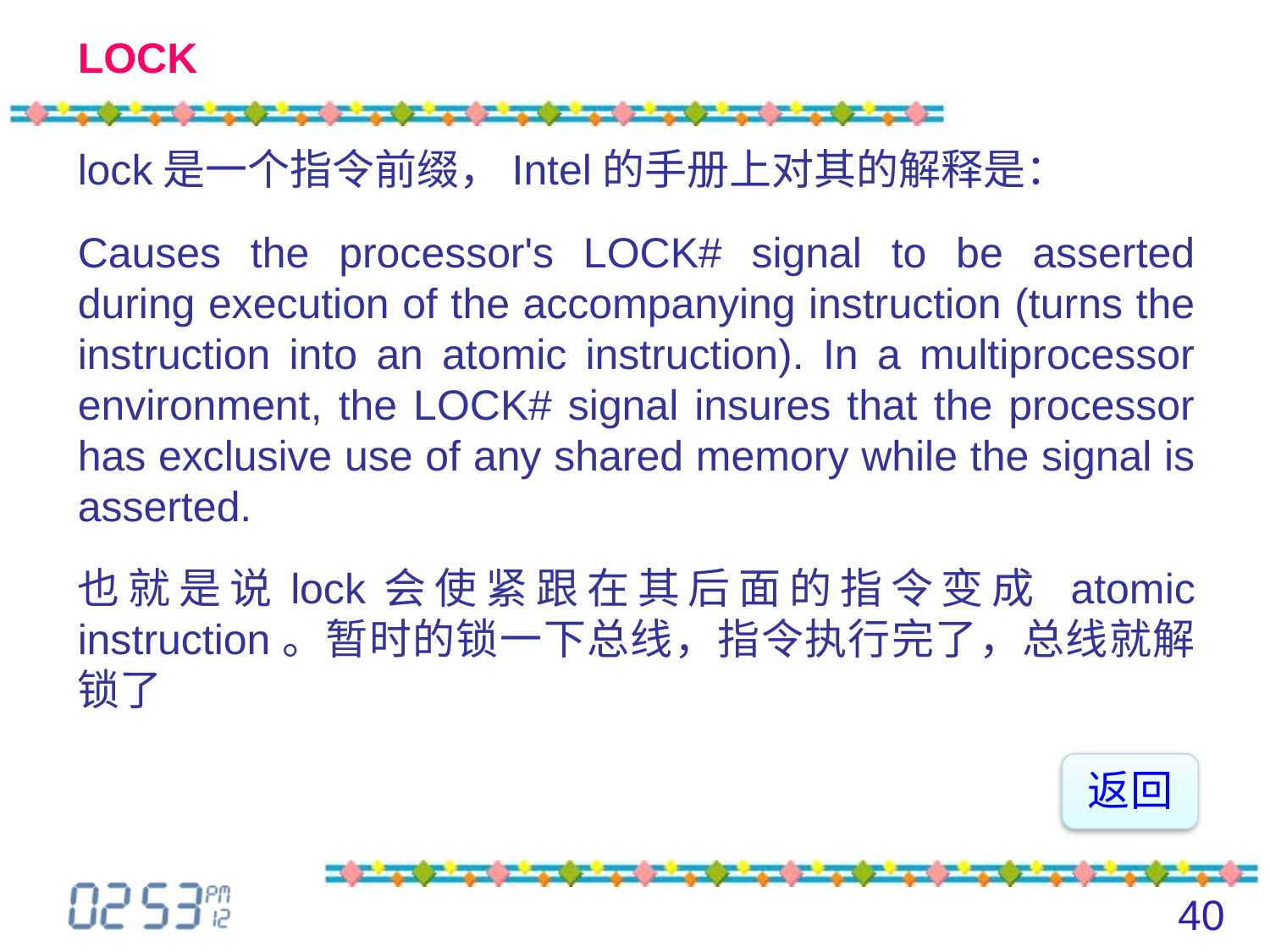

# LOCK
lock是一个指令前缀，Intel的手册上对其的解释是：
Causes the processor's LOCK# signal to be asserted during execution of the accompanying instruction (turns the instruction into an atomic instruction). In a multiprocessor environment, the LOCK# signal insures that the processor has exclusive use of any shared memory while the signal is asserted.
也就是说lock会使紧跟在其后面的指令变成 atomic instruction。暂时的锁一下总线，指令执行完了，总线就解锁了

返回